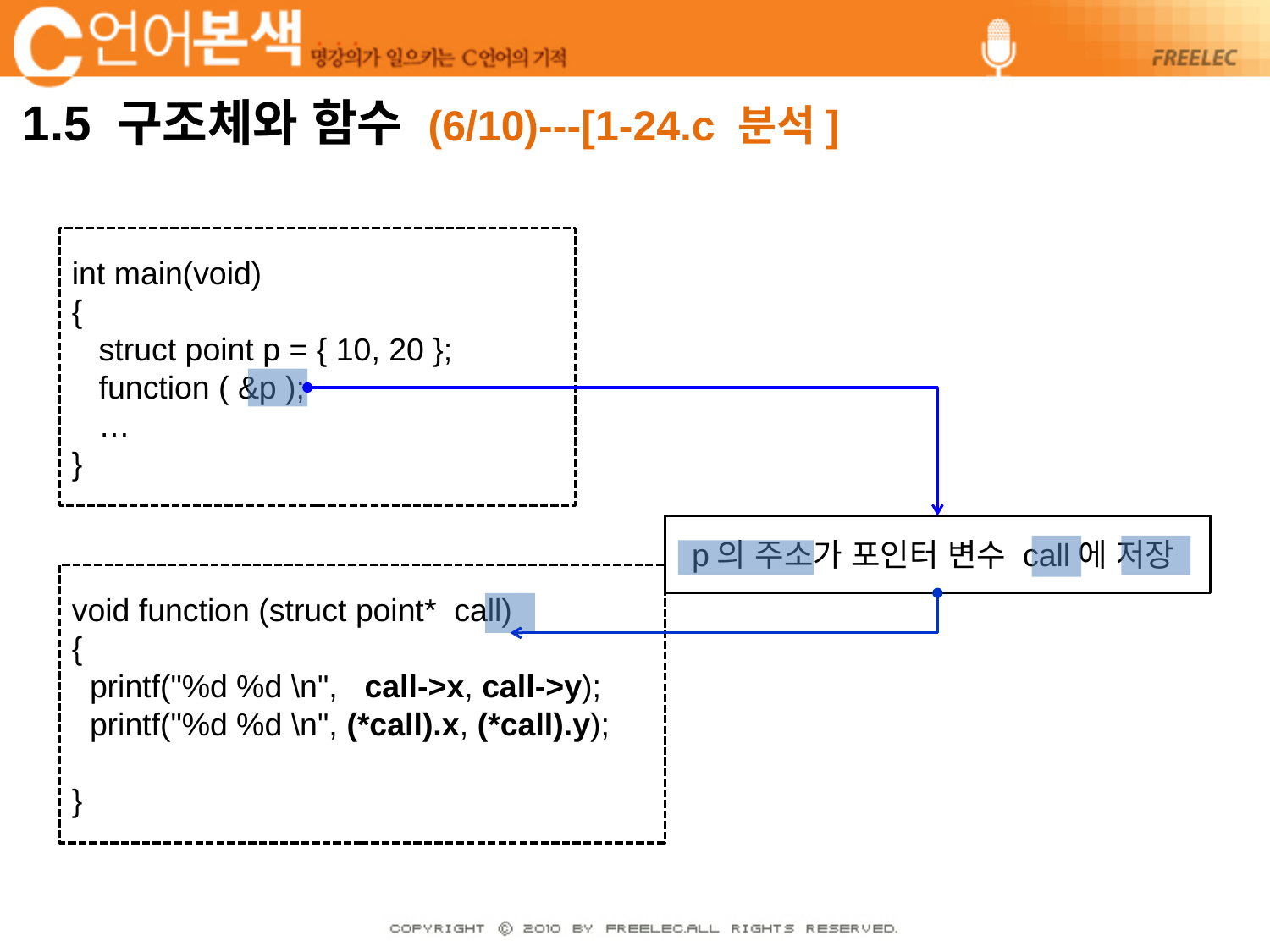

# 1.5 구조체와 함수 (6/10)---[1-24.c 분석]
int main(void)
{
   struct point p = { 10, 20 };
   function ( &p );
   …
}

p의 주소가 포인터 변수 call에 저장

void function (struct point*  call)
{
  printf("%d %d \n",   call->x, call->y);
  printf("%d %d \n", (*call).x, (*call).y);

}